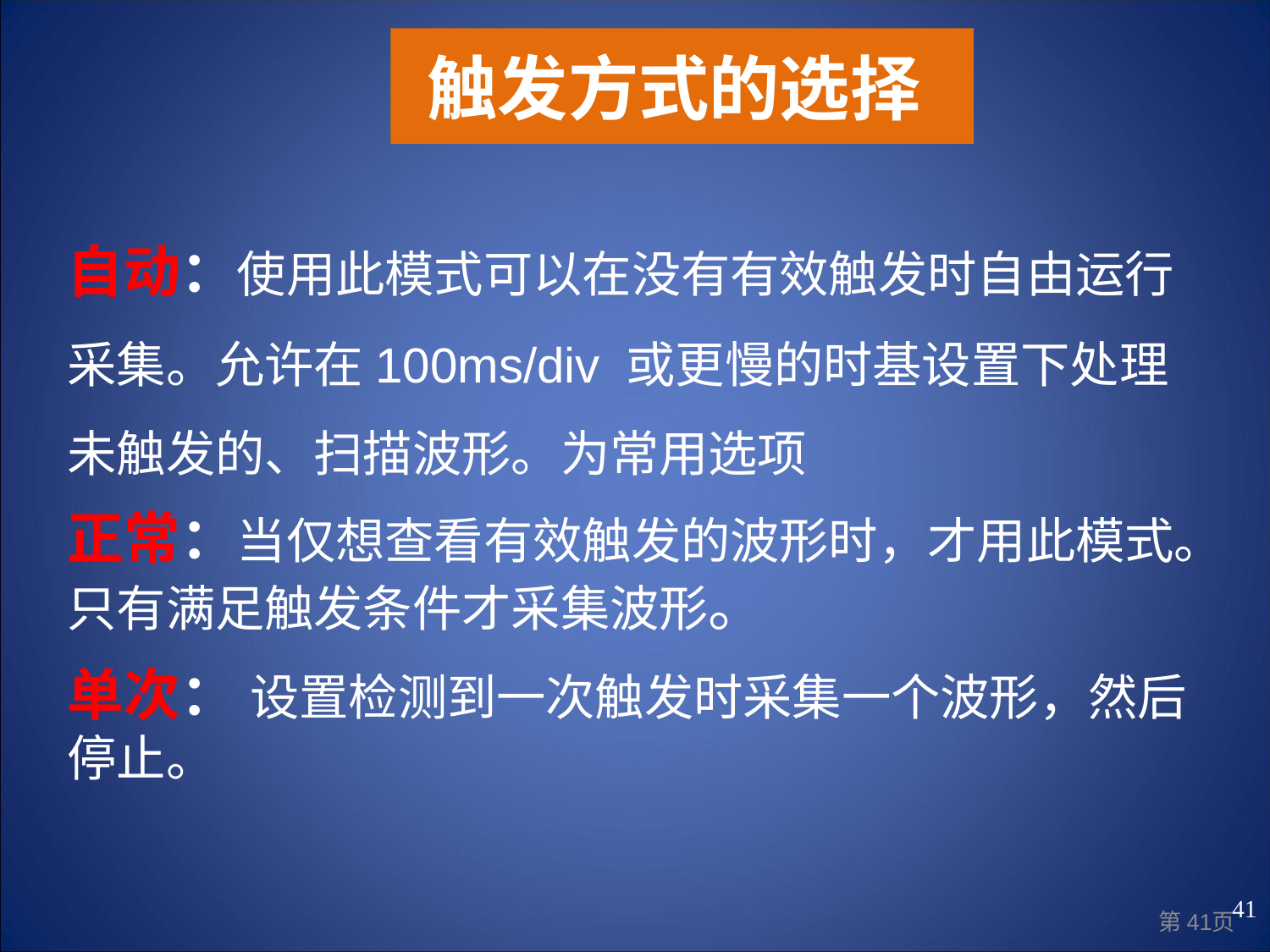

触发方式的选择
自动：使用此模式可以在没有有效触发时自由运行采集。允许在100ms/div 或更慢的时基设置下处理未触发的、扫描波形。为常用选项
正常：当仅想查看有效触发的波形时，才用此模式。只有满足触发条件才采集波形。
单次： 设置检测到一次触发时采集一个波形，然后停止。
41